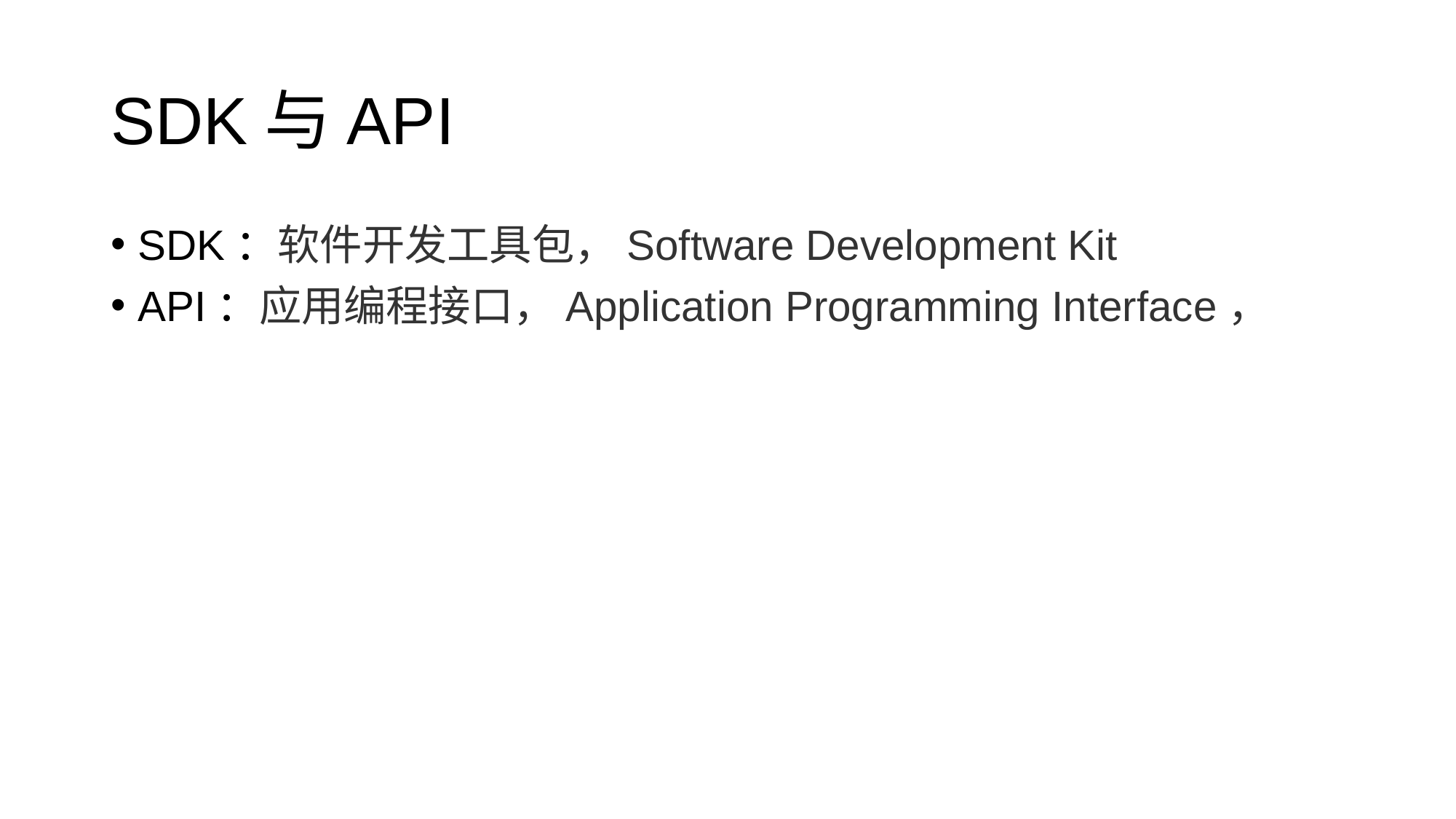

# SDK与API
SDK：软件开发工具包，Software Development Kit
API：应用编程接口，Application Programming Interface，